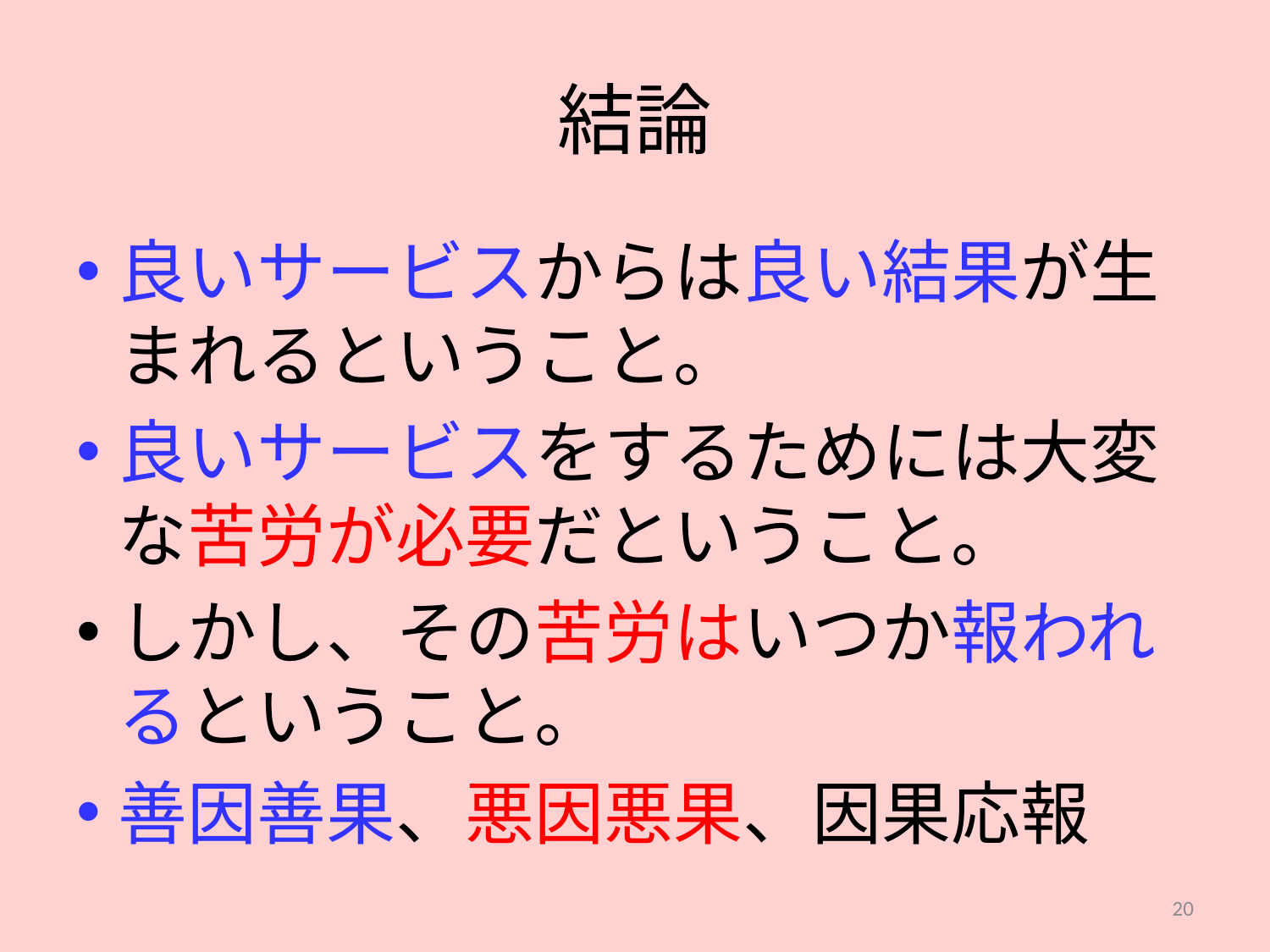

# 結論
良いサービスからは良い結果が生まれるということ。
良いサービスをするためには大変な苦労が必要だということ。
しかし、その苦労はいつか報われるということ。
善因善果、悪因悪果、因果応報
20